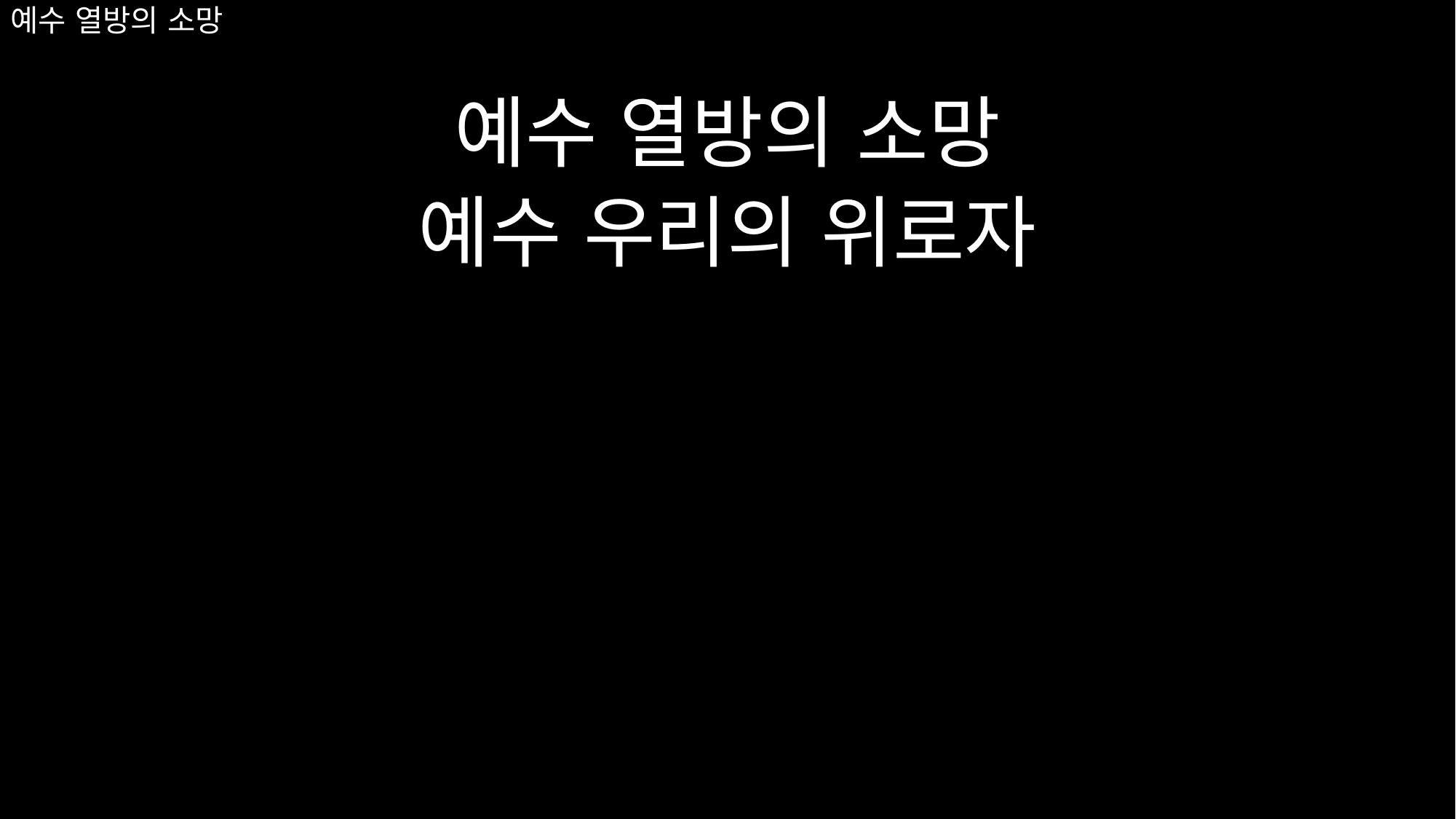

# 예수 열방의 소망
예수 열방의 소망
예수 우리의 위로자